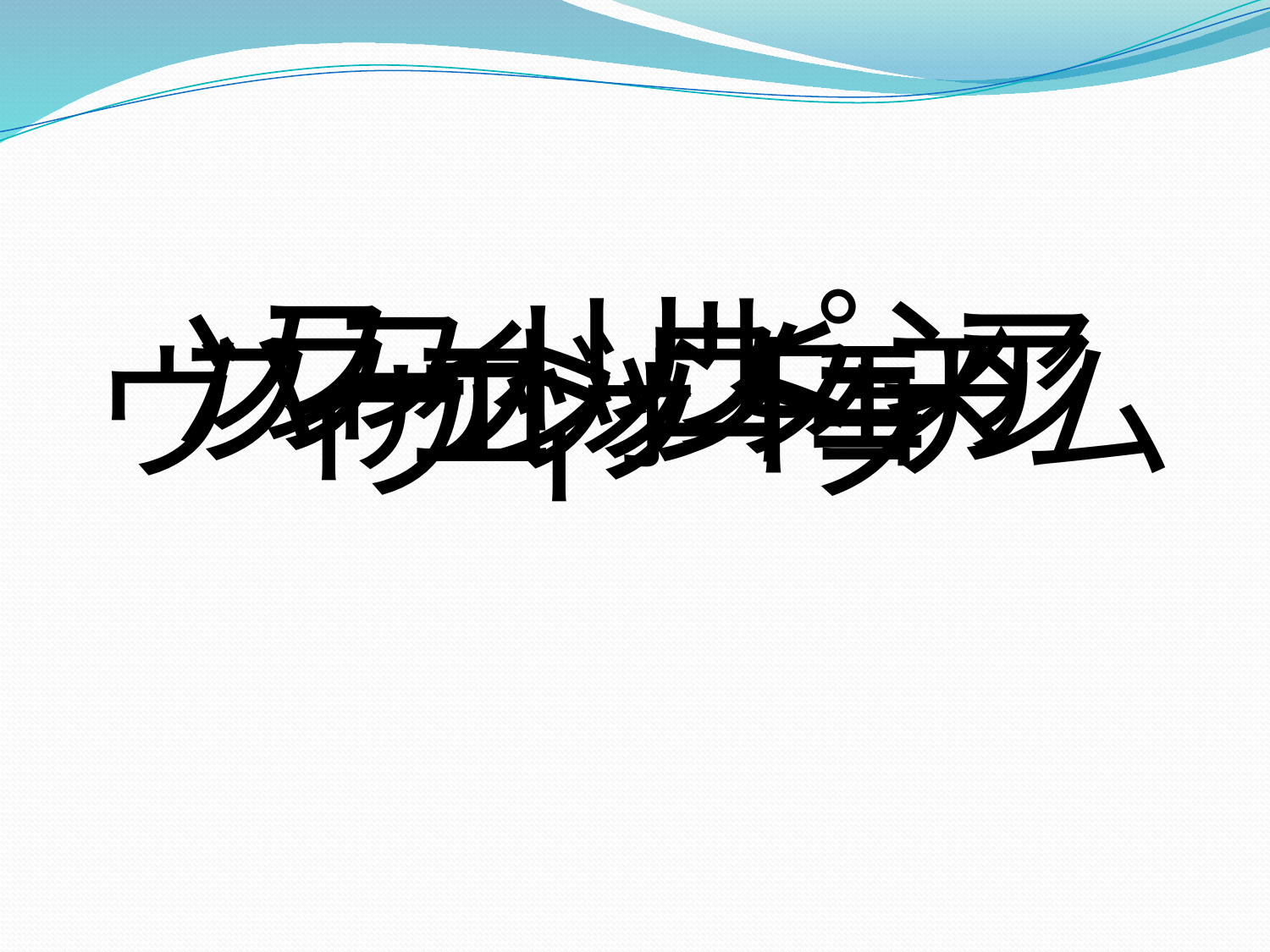

フィリピン
ソフトウェア
ハードウェア
ファックス
ファッション
フォト
ヴィエットナム
ウィーク